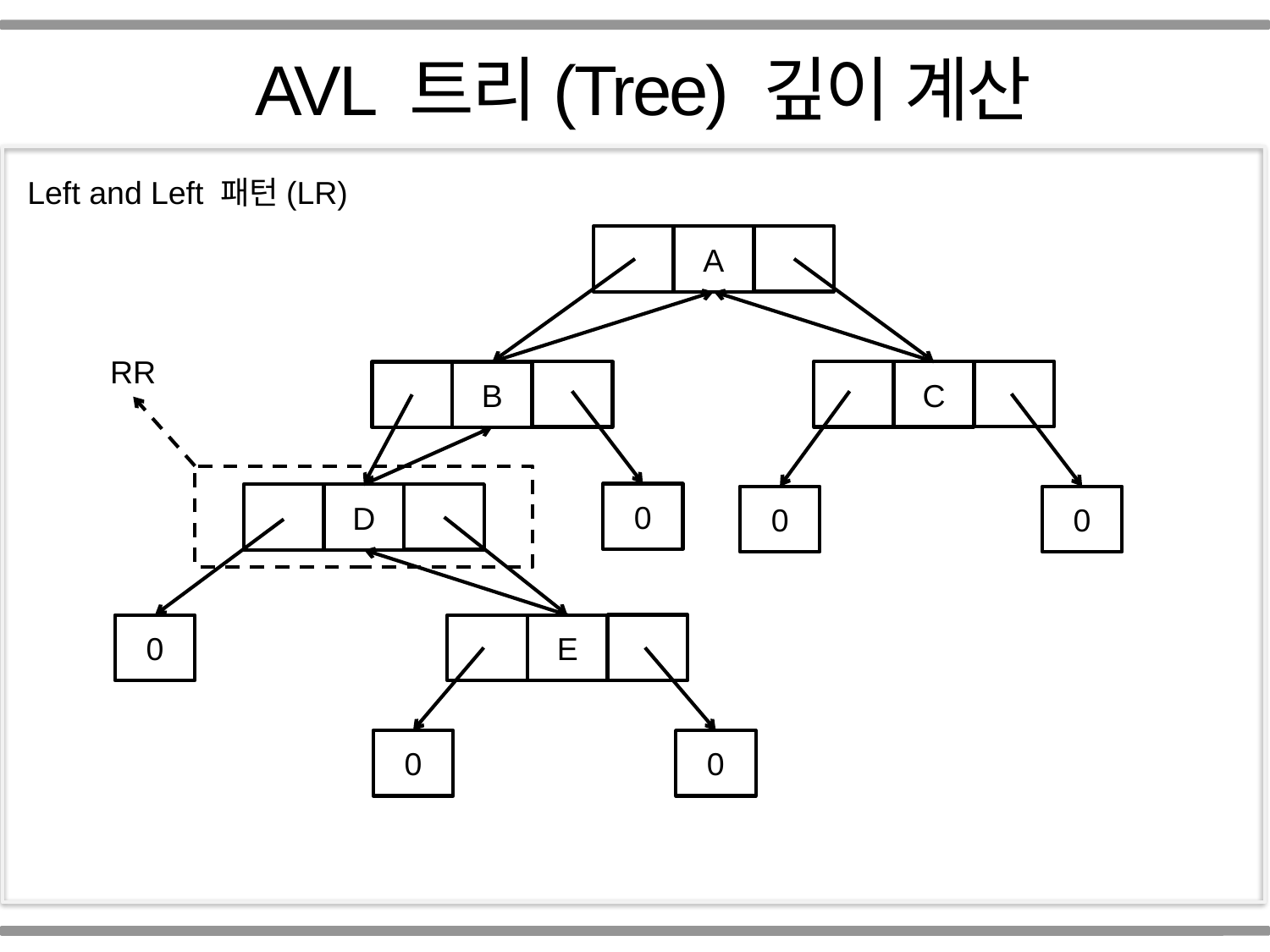

Part 01

 AVL 트리(Tree) 깊이 계산

Left and Left 패턴(LR)

A
RR

C

B

0

D
0
0

E
0
0
0